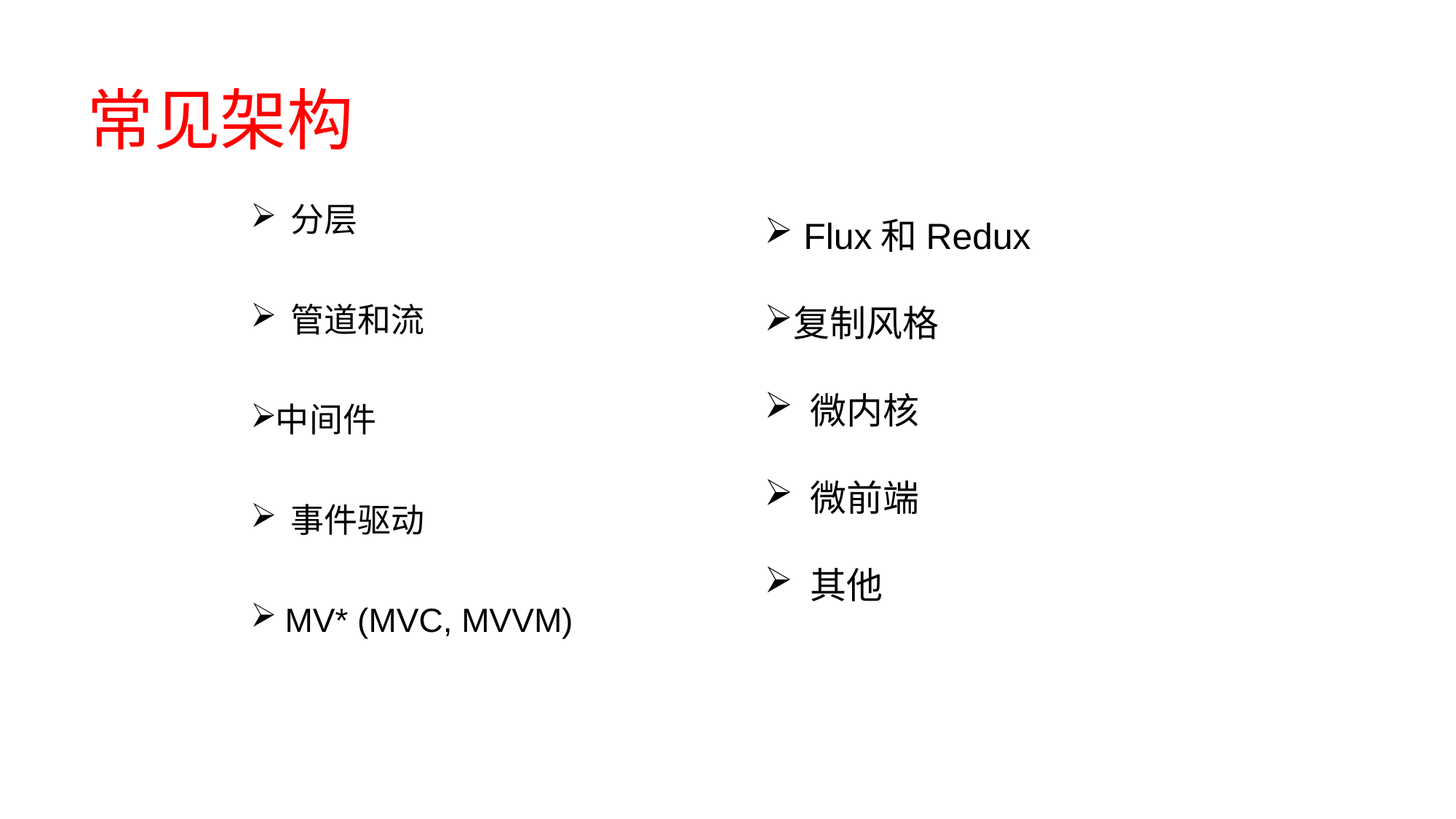

# 常见架构
 分层

 管道和流

中间件

 事件驱动

 MV* (MVC, MVVM)

 Flux和Redux

复制风格

 微内核

 微前端

 其他